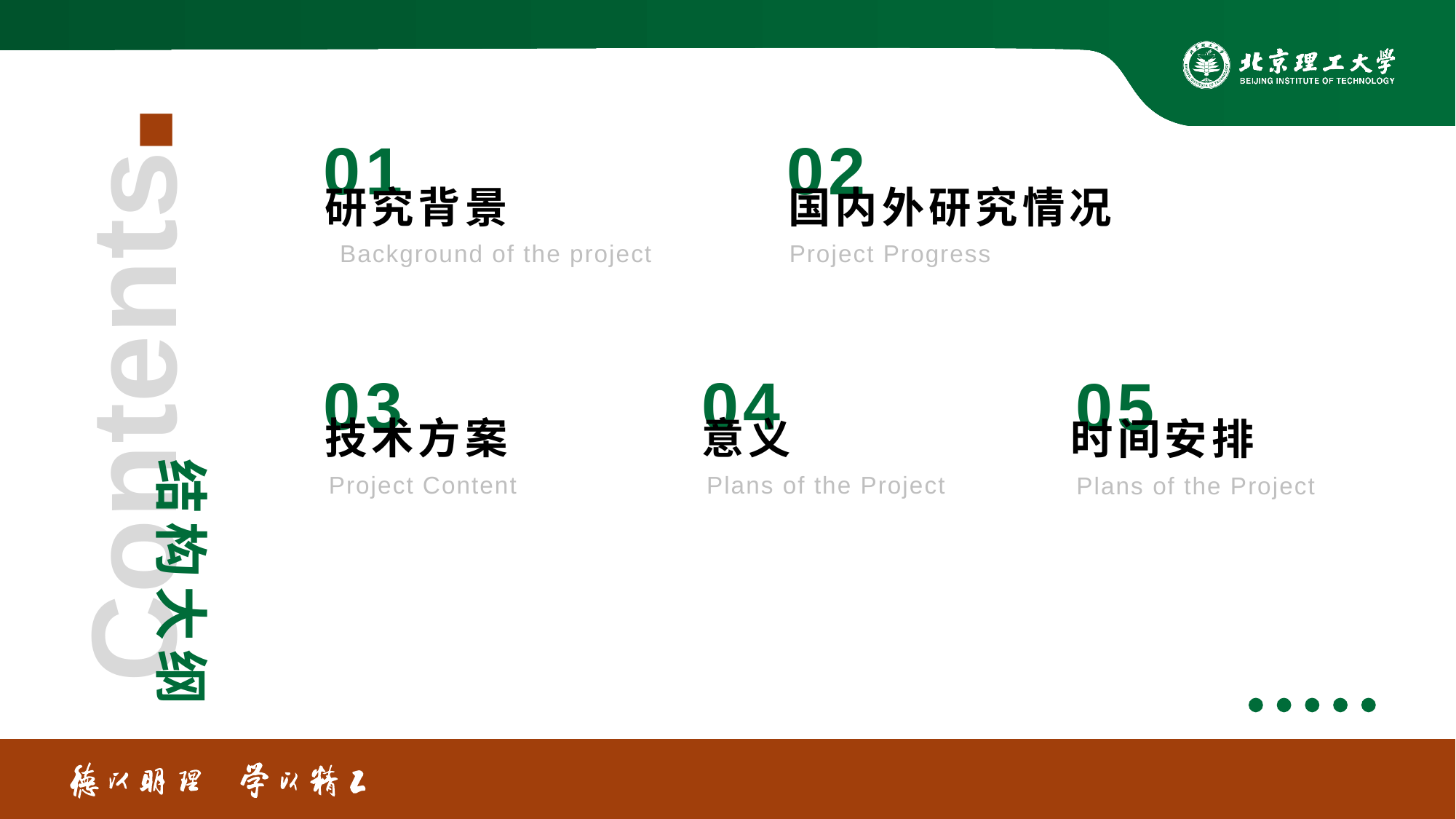

01
研究背景
Background of the project
02
国内外研究情况
Project Progress
03
技术方案
Project Content
04
意义
Plans of the Project
05
时间安排
Plans of the Project